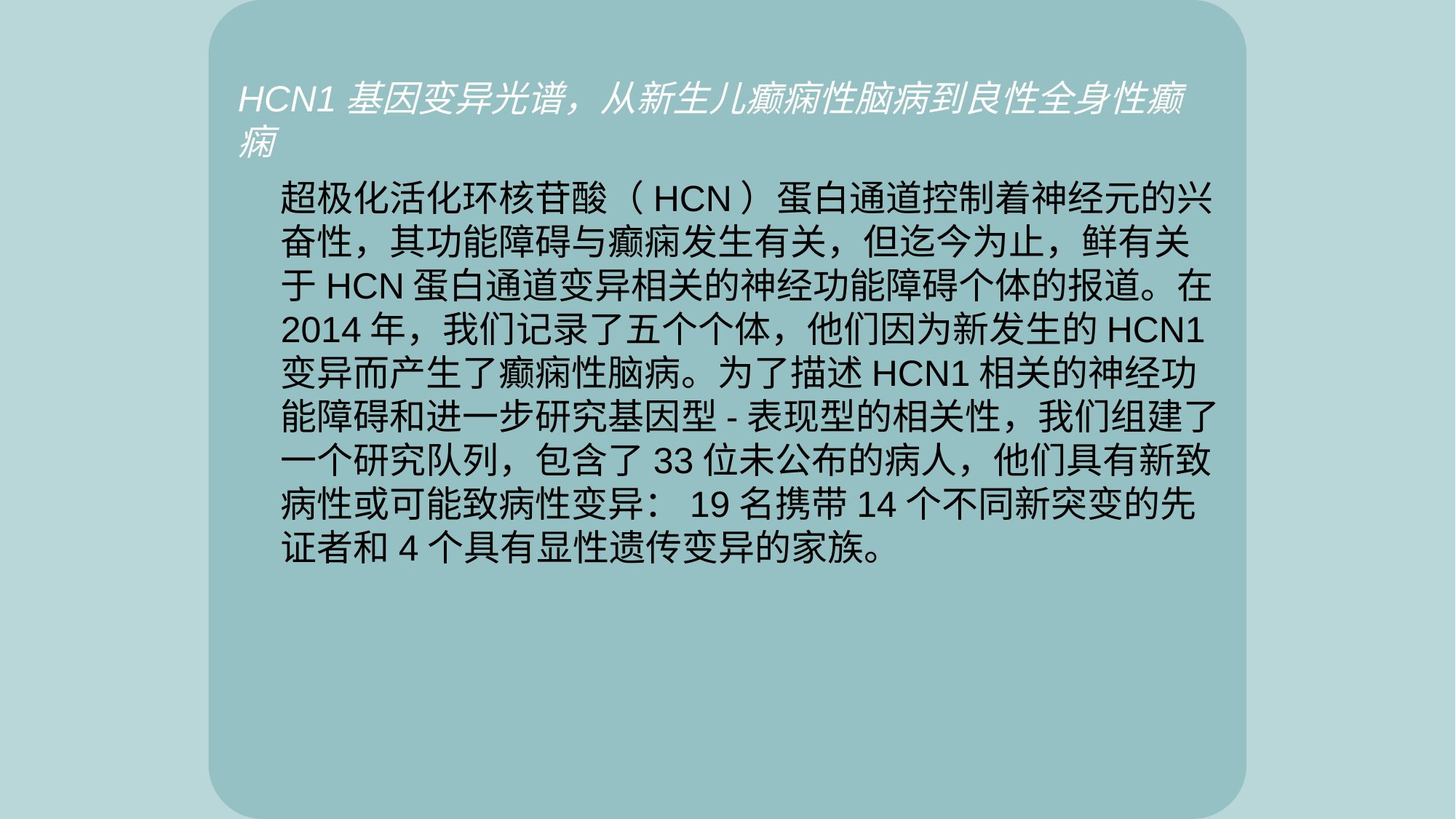

HCN1基因变异光谱，从新生儿癫痫性脑病到良性全身性癫痫
超极化活化环核苷酸（HCN）蛋白通道控制着神经元的兴奋性，其功能障碍与癫痫发生有关，但迄今为止，鲜有关于HCN蛋白通道变异相关的神经功能障碍个体的报道。在2014年，我们记录了五个个体，他们因为新发生的HCN1变异而产生了癫痫性脑病。为了描述HCN1相关的神经功能障碍和进一步研究基因型-表现型的相关性，我们组建了一个研究队列，包含了33位未公布的病人，他们具有新致病性或可能致病性变异：19名携带14个不同新突变的先证者和4个具有显性遗传变异的家族。